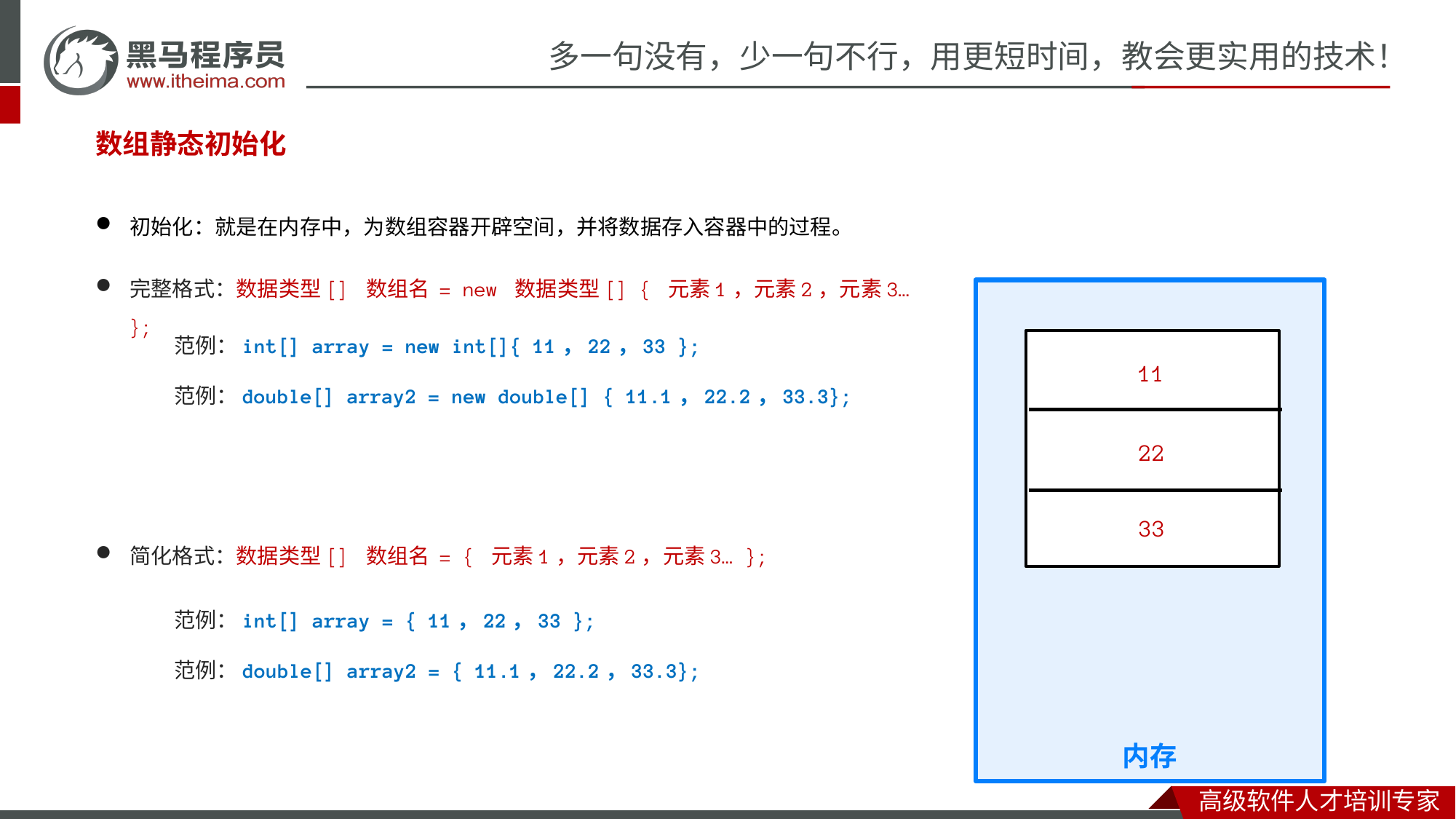

#
数组静态初始化
初始化：就是在内存中，为数组容器开辟空间，并将数据存入容器中的过程。
完整格式：数据类型[] 数组名 = new 数据类型[] { 元素1，元素2，元素3… };

内存
范例：int[] array = new int[]{ 11，22，33 };

11
范例：double[] array2 = new double[] { 11.1，22.2，33.3};
22
33
简化格式：数据类型[] 数组名 = { 元素1，元素2，元素3… };
范例：int[] array = { 11，22，33 };
范例：double[] array2 = { 11.1，22.2，33.3};